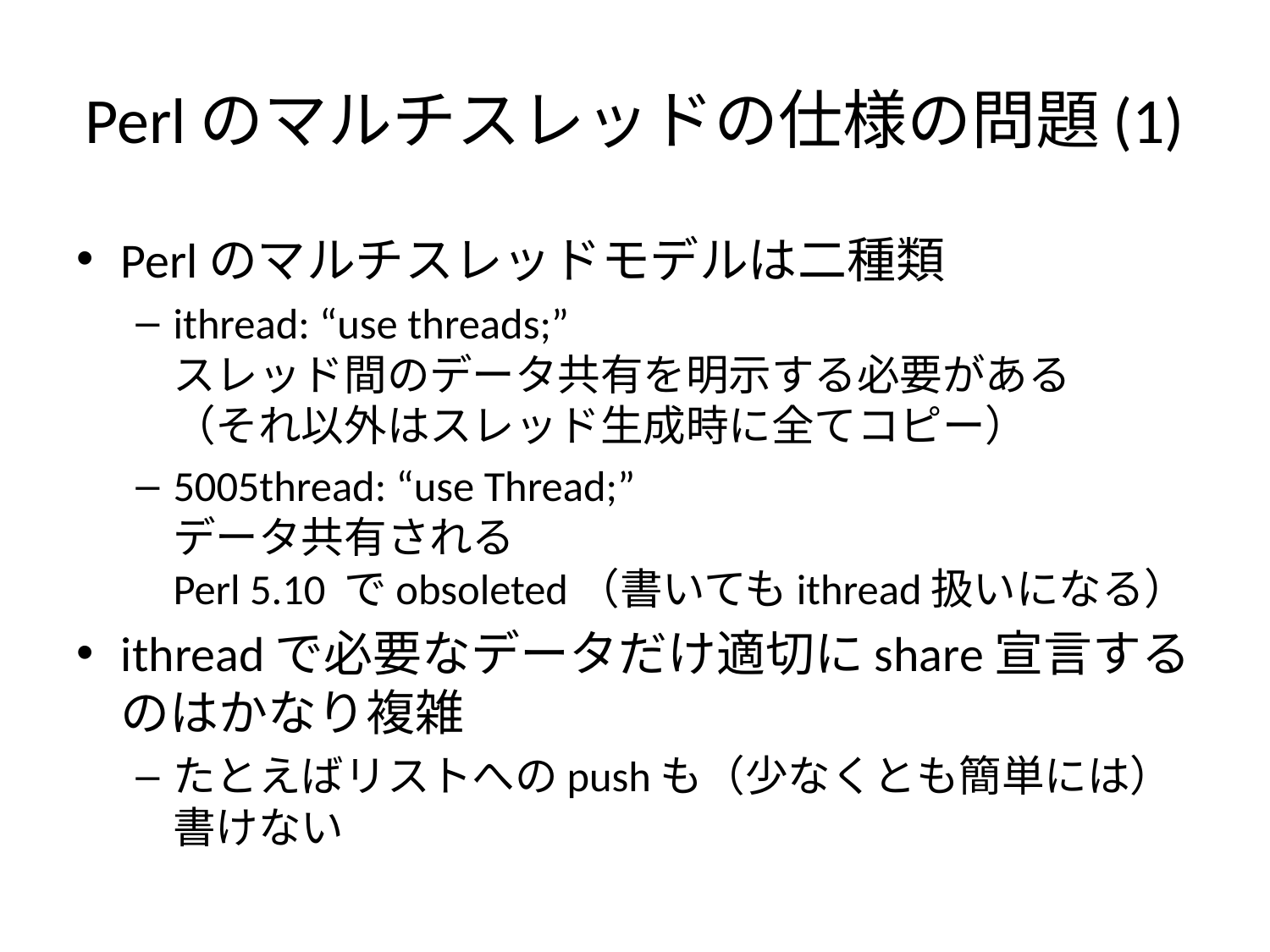

# Perlのマルチスレッドの仕様の問題(1)
Perlのマルチスレッドモデルは二種類
ithread: “use threads;”
スレッド間のデータ共有を明示する必要がある
（それ以外はスレッド生成時に全てコピー）
5005thread: “use Thread;”
データ共有される
Perl 5.10 でobsoleted（書いてもithread扱いになる）
ithreadで必要なデータだけ適切にshare宣言するのはかなり複雑
たとえばリストへのpushも（少なくとも簡単には）
書けない